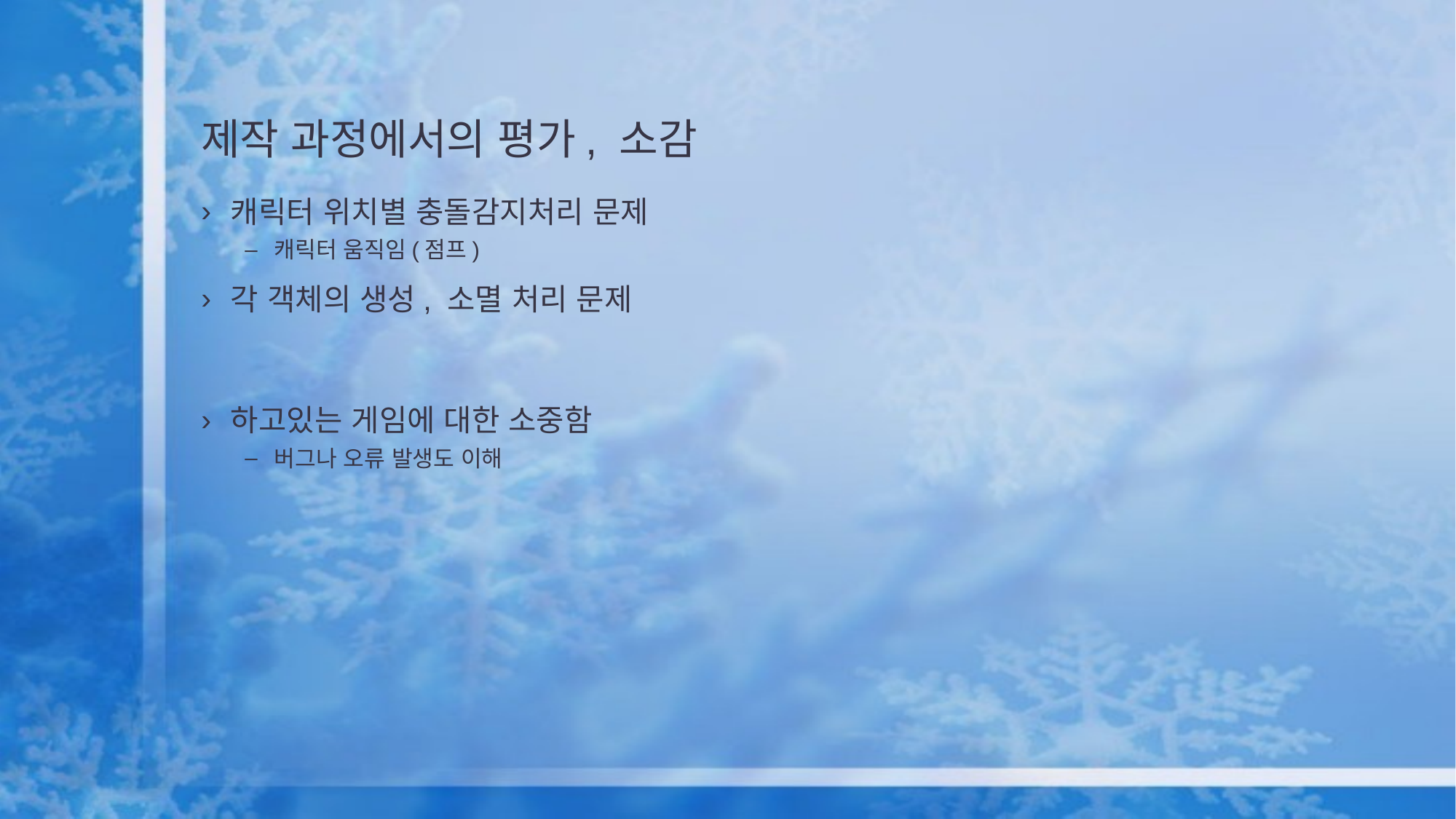

# 제작 과정에서의 평가, 소감
캐릭터 위치별 충돌감지처리 문제
캐릭터 움직임(점프)
각 객체의 생성, 소멸 처리 문제

하고있는 게임에 대한 소중함
버그나 오류 발생도 이해